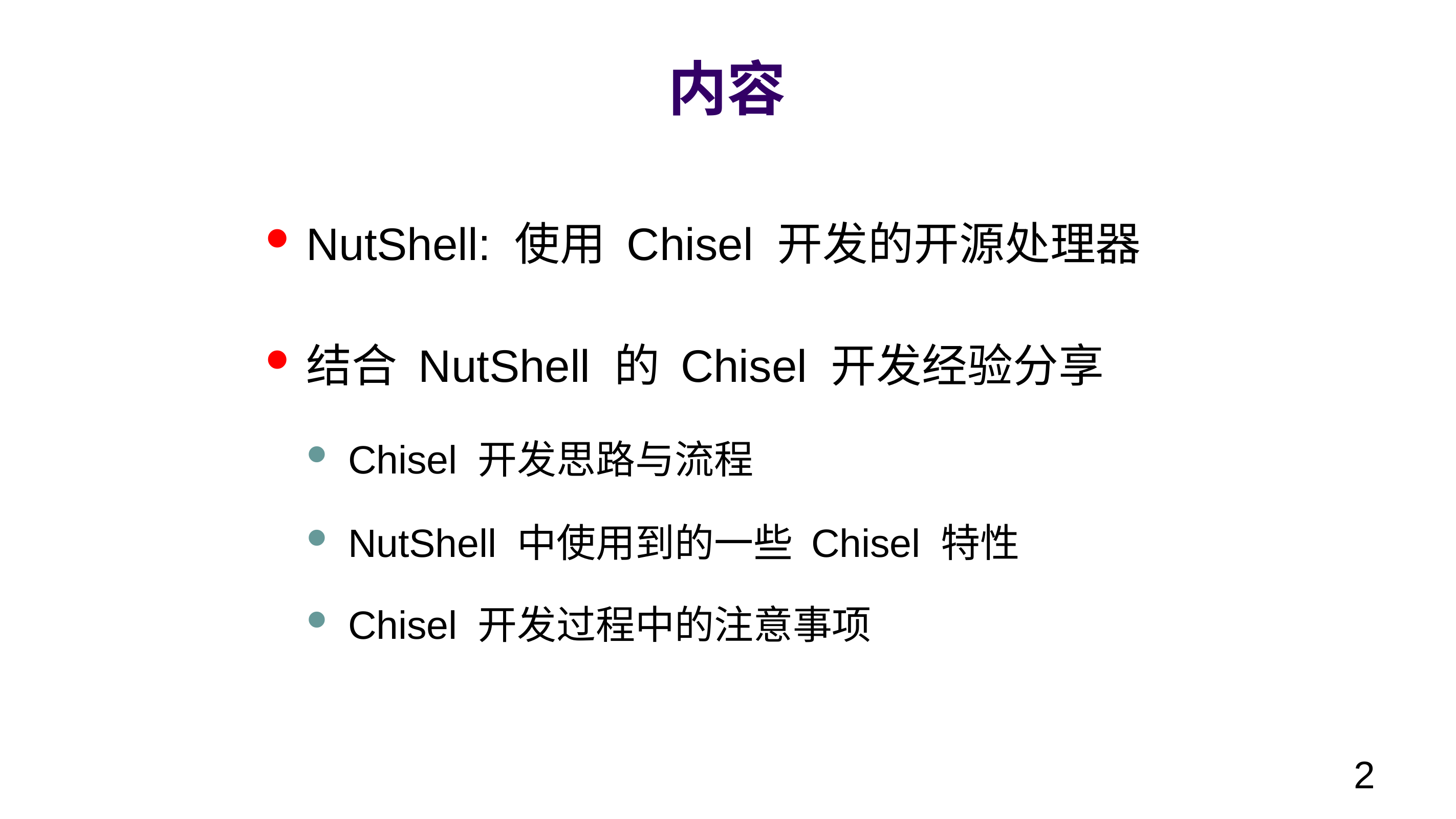

# 内容
NutShell: 使用 Chisel 开发的开源处理器

结合 NutShell 的 Chisel 开发经验分享

Chisel 开发思路与流程

NutShell 中使用到的一些 Chisel 特性

Chisel 开发过程中的注意事项

2